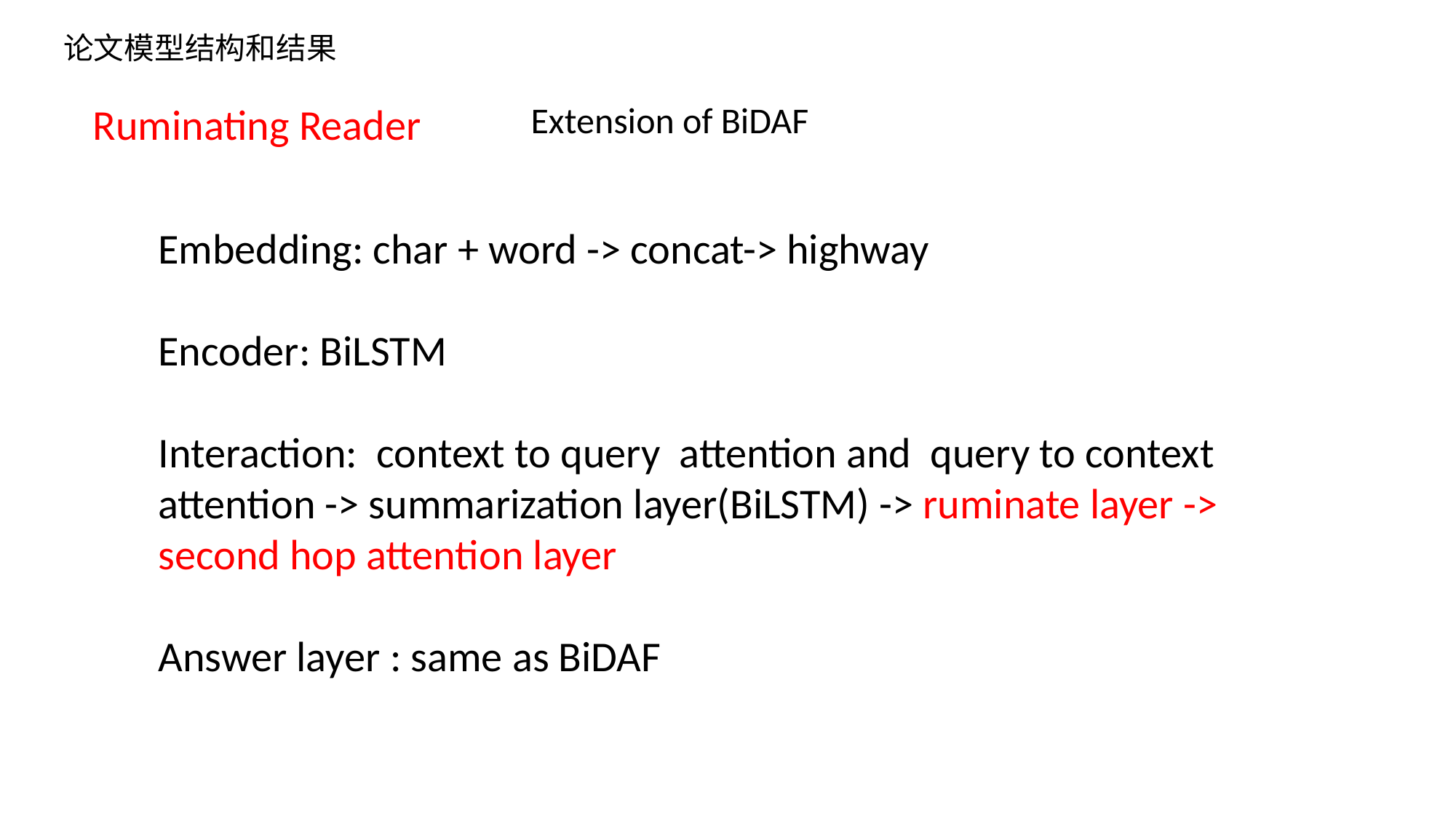

论文模型结构和结果
Ruminating Reader
Extension of BiDAF
Embedding: char + word -> concat-> highway

Encoder: BiLSTM

Interaction:  context to query  attention and  query to context  attention -> summarization layer(BiLSTM) -> ruminate layer -> second hop attention layer

Answer layer : same as BiDAF